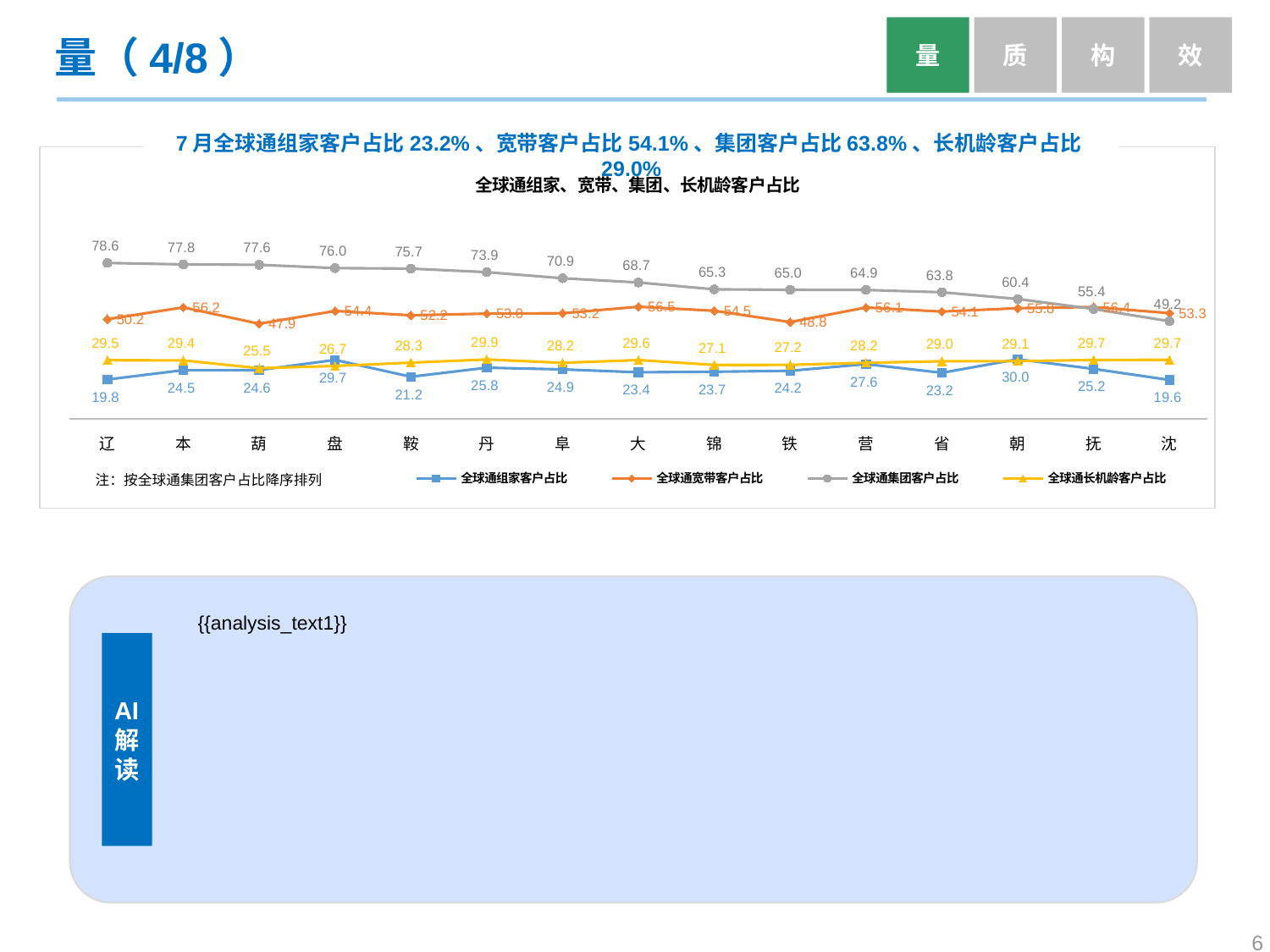

量
质
构
效
量（4/8）
7月全球通组家客户占比23.2%、宽带客户占比54.1%、集团客户占比63.8%、长机龄客户占比29.0%
|  |
| --- |

### Chart: 全球通组家、宽带、集团、长机龄客户占比

| Category | 全球通组家客户占比 | 全球通宽带客户占比 | 全球通集团客户占比 | 全球通长机龄客户占比 |
|---|---|---|---|---|
| 辽 | 19.8268164153388 | 50.2446202412245 | 78.5608280615261 | 29.5468551521173 |
| 本 | 24.5298670402166 | 56.1827473138054 | 77.8350797836958 | 29.4334927181237 |
| 葫 | 24.5785009875413 | 47.9459825181277 | 77.6193763113113 | 25.525037075511 |
| 盘 | 29.7031649302143 | 54.3605775633018 | 75.9691053095493 | 26.6549141708466 |
| 鞍 | 21.1993859208024 | 52.1917365720128 | 75.7145663981458 | 28.3205733181923 |
| 丹 | 25.7698734323084 | 53.0255248045787 | 73.9320490905948 | 29.9183744022125 |
| 阜 | 24.9066326973741 | 53.243970933094 | 70.8701253582699 | 28.2034393908688 |
| 大 | 23.4415473097841 | 56.4976423758221 | 68.719611326392 | 29.6186545246981 |
| 锦 | 23.7359159135247 | 54.4690846836804 | 65.2700362304415 | 27.1474499343074 |
| 铁 | 24.2192447891011 | 48.7664138037803 | 65.0239961718717 | 27.1973034213897 |
| 营 | 27.5864681831815 | 56.1194689566988 | 64.9413547602886 | 28.2406428086571 |
| 省 | 23.1877142035794 | 54.0767586968867 | 63.8073607814121 | 29.0083960226828 |
| 朝 | 30.0309458447717 | 55.7669079111555 | 60.4127776391315 | 29.0736211629648 |
| 抚 | 25.164112287715 | 56.3601640096106 | 55.3710409407964 | 29.6716385217231 |
| 沈 | 19.6039398215004 | 53.2740241924676 | 49.205982312665 | 29.7149035297873 |
注：按全球通集团客户占比降序排列

{{analysis_text1}}
AI解
读